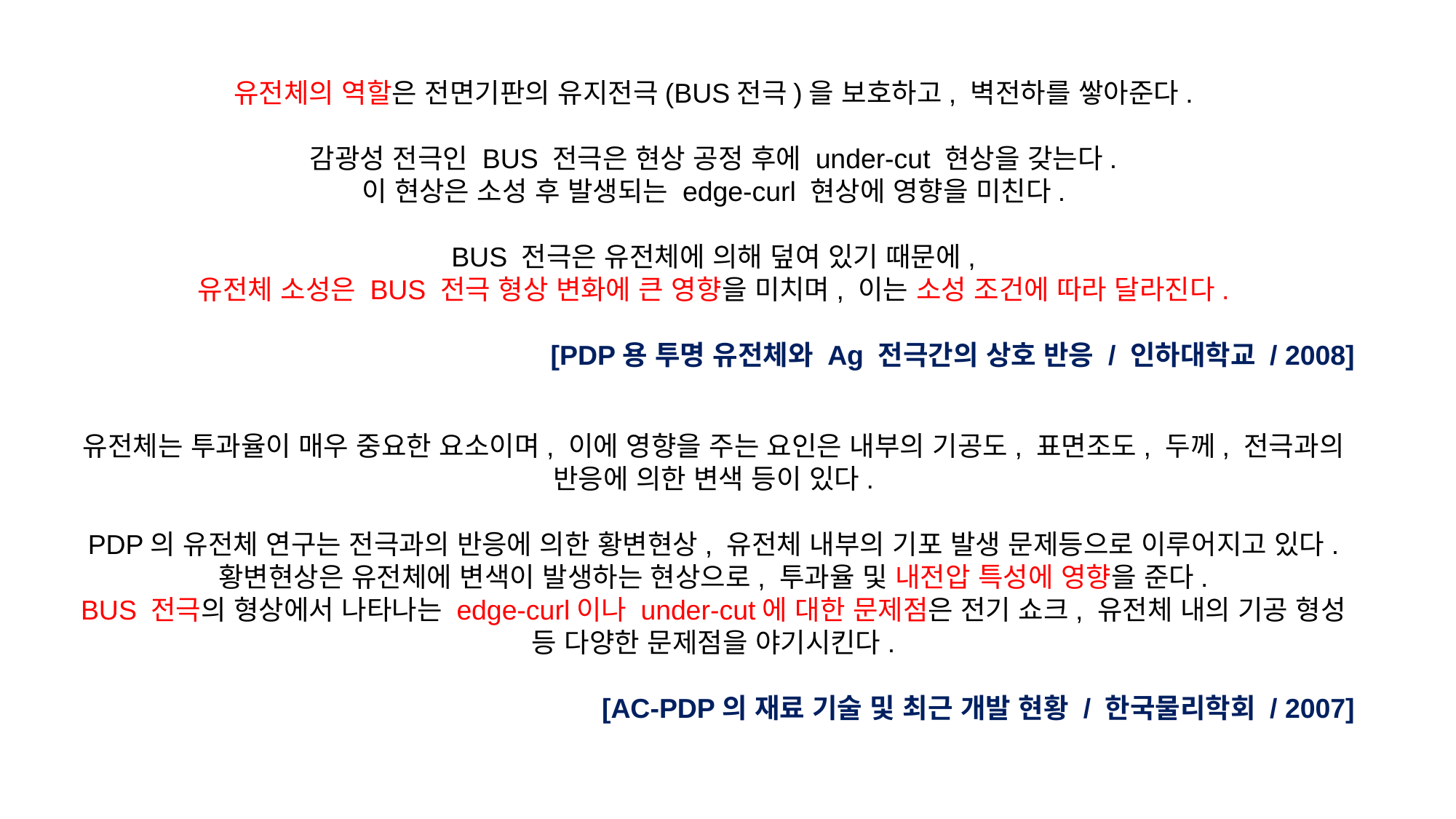

유전체의 역할은 전면기판의 유지전극(BUS전극)을 보호하고, 벽전하를 쌓아준다.

감광성 전극인 BUS 전극은 현상 공정 후에 under-cut 현상을 갖는다.
이 현상은 소성 후 발생되는 edge-curl 현상에 영향을 미친다.

BUS 전극은 유전체에 의해 덮여 있기 때문에,
유전체 소성은 BUS 전극 형상 변화에 큰 영향을 미치며, 이는 소성 조건에 따라 달라진다.

[PDP용 투명 유전체와 Ag 전극간의 상호 반응 / 인하대학교 / 2008]
유전체는 투과율이 매우 중요한 요소이며, 이에 영향을 주는 요인은 내부의 기공도, 표면조도, 두께, 전극과의 반응에 의한 변색 등이 있다.

PDP의 유전체 연구는 전극과의 반응에 의한 황변현상, 유전체 내부의 기포 발생 문제등으로 이루어지고 있다.
황변현상은 유전체에 변색이 발생하는 현상으로, 투과율 및 내전압 특성에 영향을 준다.
BUS 전극의 형상에서 나타나는 edge-curl이나 under-cut에 대한 문제점은 전기 쇼크, 유전체 내의 기공 형성 등 다양한 문제점을 야기시킨다.

[AC-PDP의 재료 기술 및 최근 개발 현황 / 한국물리학회 / 2007]